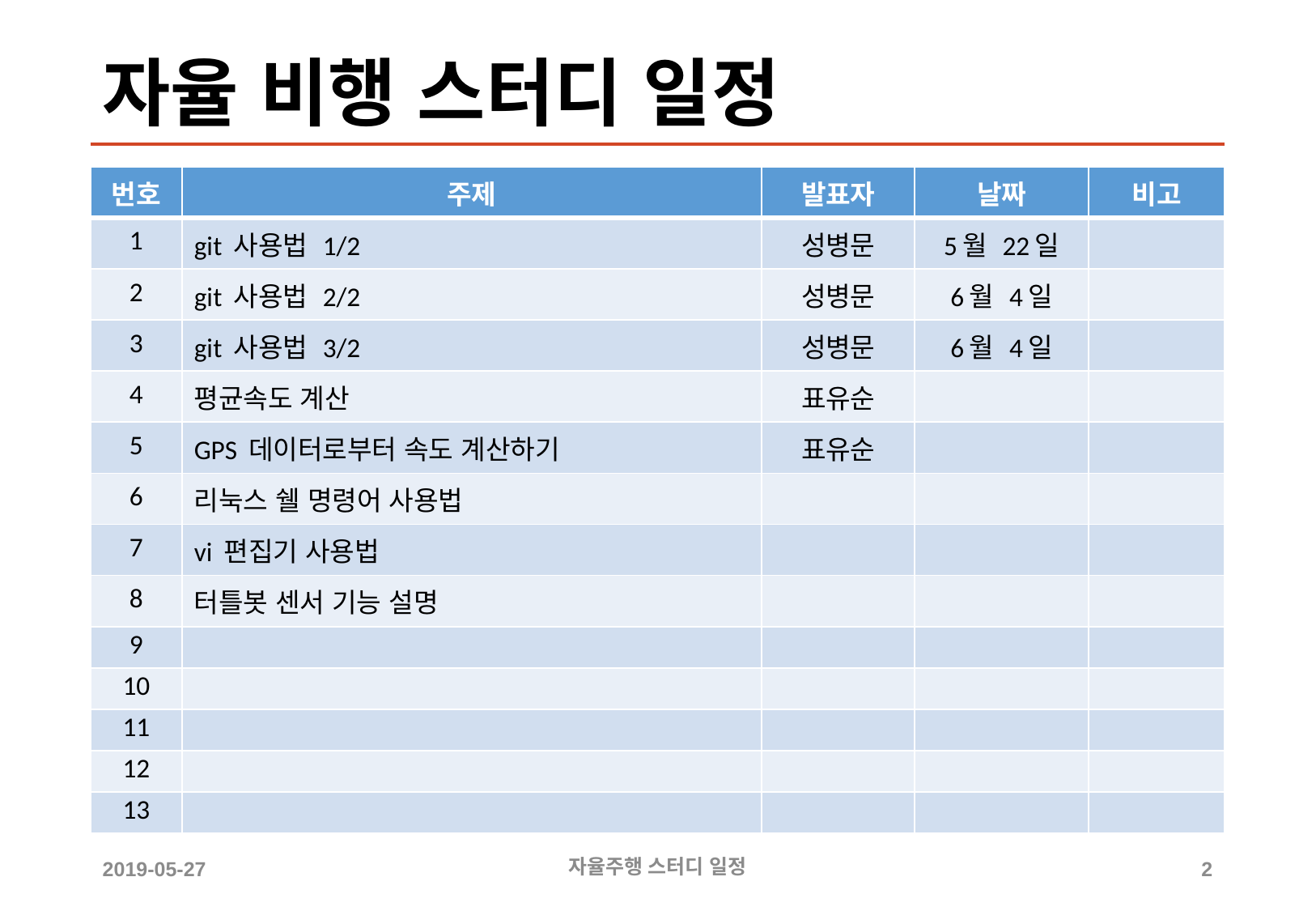

# 자율 비행 스터디 일정
| 번호 | 주제 | 발표자 | 날짜 | 비고 |
| --- | --- | --- | --- | --- |
| 1 | git 사용법 1/2 | 성병문 | 5월 22일 |  |
| 2 | git 사용법 2/2 | 성병문 | 6월 4일 |  |
| 3 | git 사용법 3/2 | 성병문 | 6월 4일 |  |
| 4 | 평균속도 계산 | 표유순 |  |  |
| 5 | GPS 데이터로부터 속도 계산하기 | 표유순 |  |  |
| 6 | 리눅스 쉘 명령어 사용법 |  |  |  |
| 7 | vi 편집기 사용법 |  |  |  |
| 8 | 터틀봇 센서 기능 설명 |  |  |  |
| 9 |  |  |  |  |
| 10 |  |  |  |  |
| 11 |  |  |  |  |
| 12 |  |  |  |  |
| 13 |  |  |  |  |
2019-05-27
자율주행 스터디 일정
2